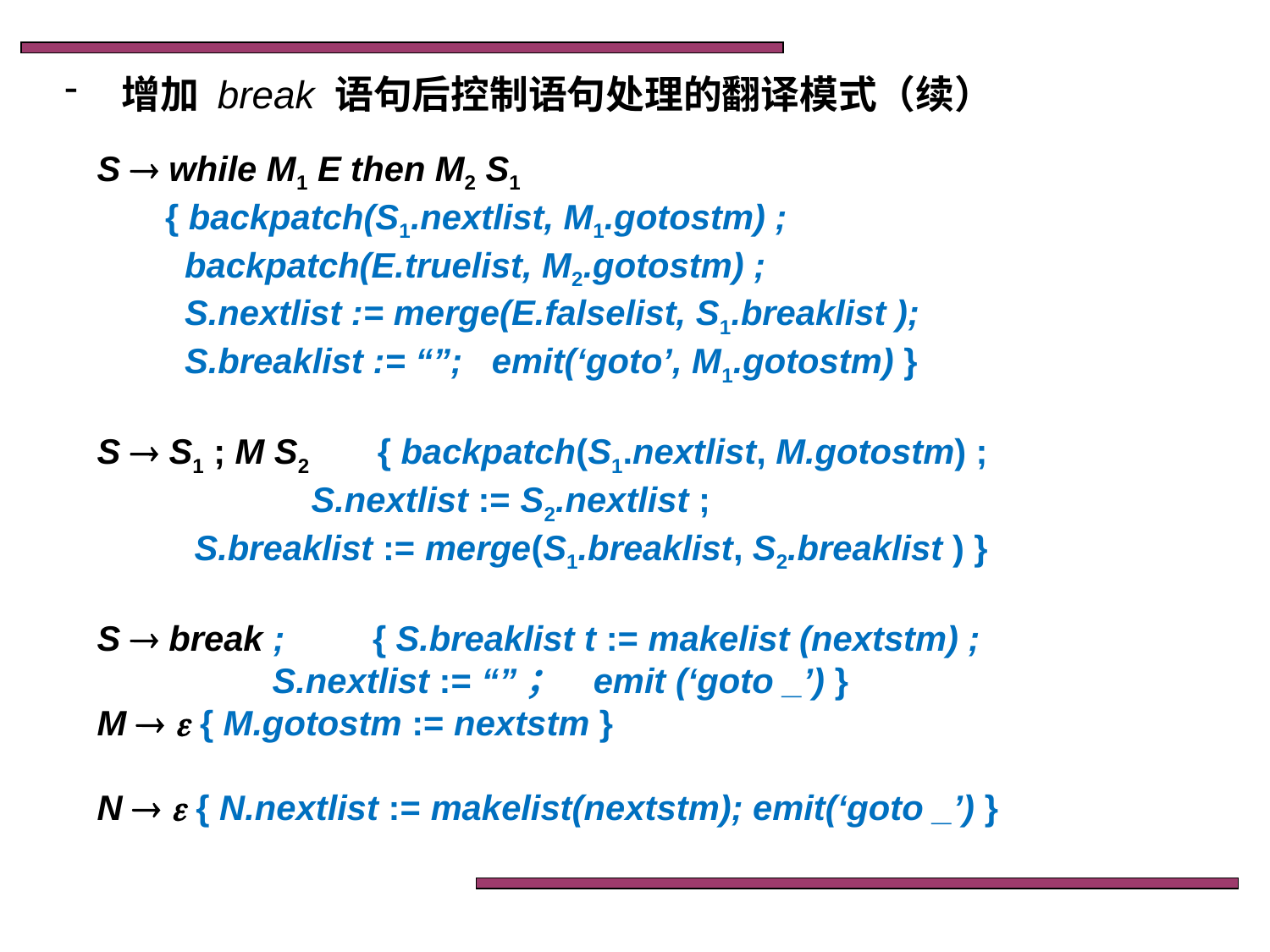

增加 break 语句后控制语句处理的翻译模式（续）
S → while M1 E then M2 S1
       { backpatch(S1.nextlist, M1.gotostm) ;
         backpatch(E.truelist, M2.gotostm) ;
         S.nextlist := merge(E.falselist, S1.breaklist );
         S.breaklist := “”;   emit(‘goto’, M1.gotostm) }

S → S1 ; M S2       { backpatch(S1.nextlist, M.gotostm) ;
                      S.nextlist := S2.nextlist ;
          S.breaklist := merge(S1.breaklist, S2.breaklist ) }

S → break ;         { S.breaklist t := makelist (nextstm) ;
                  S.nextlist := “”；   emit (‘goto _’) }
M → ε { M.gotostm := nextstm }

N → ε { N.nextlist := makelist(nextstm); emit(‘goto _’) }
60